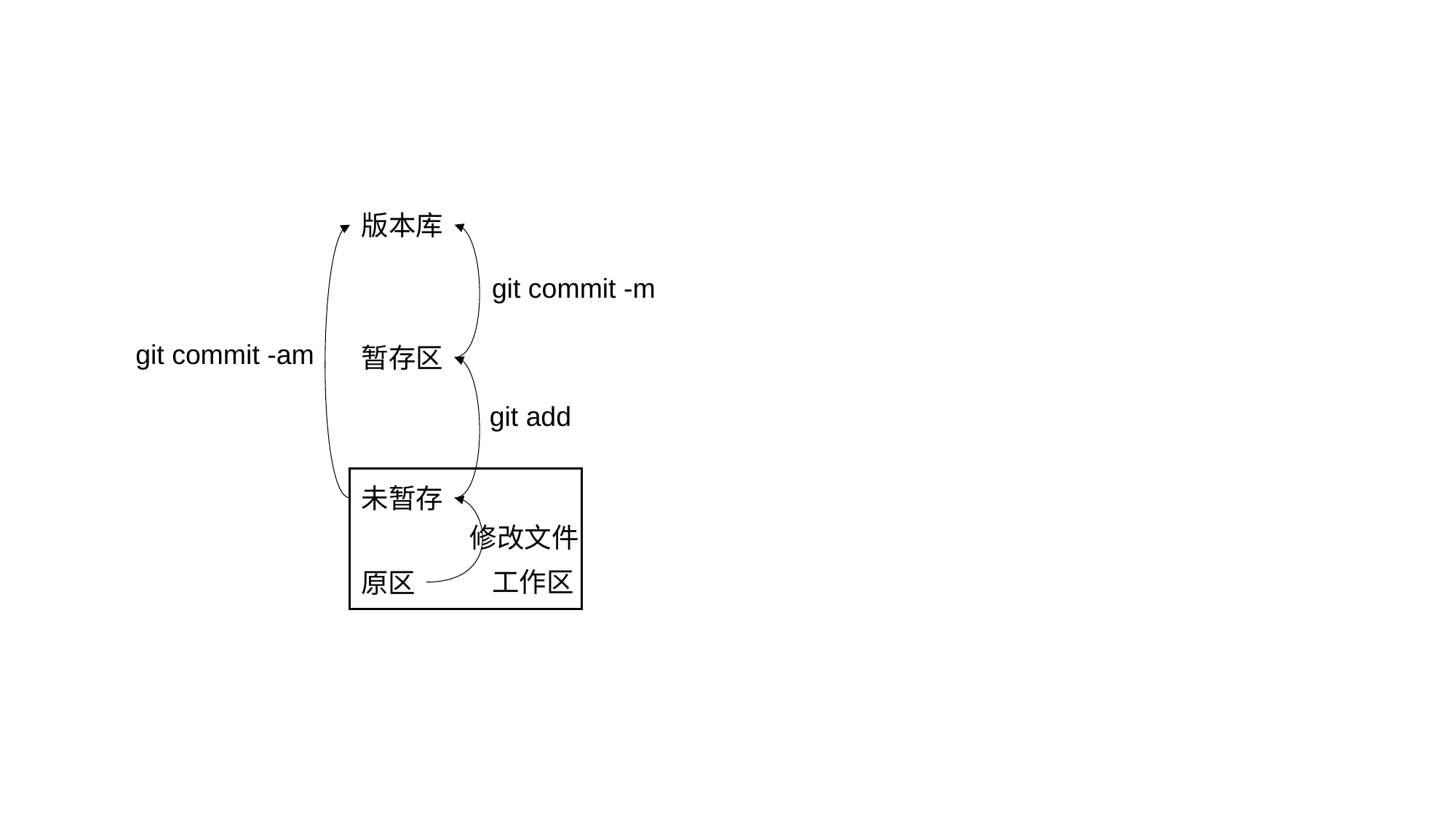

版本库
git commit -m
git commit -am
暂存区
git add

未暂存
修改文件
工作区
原区